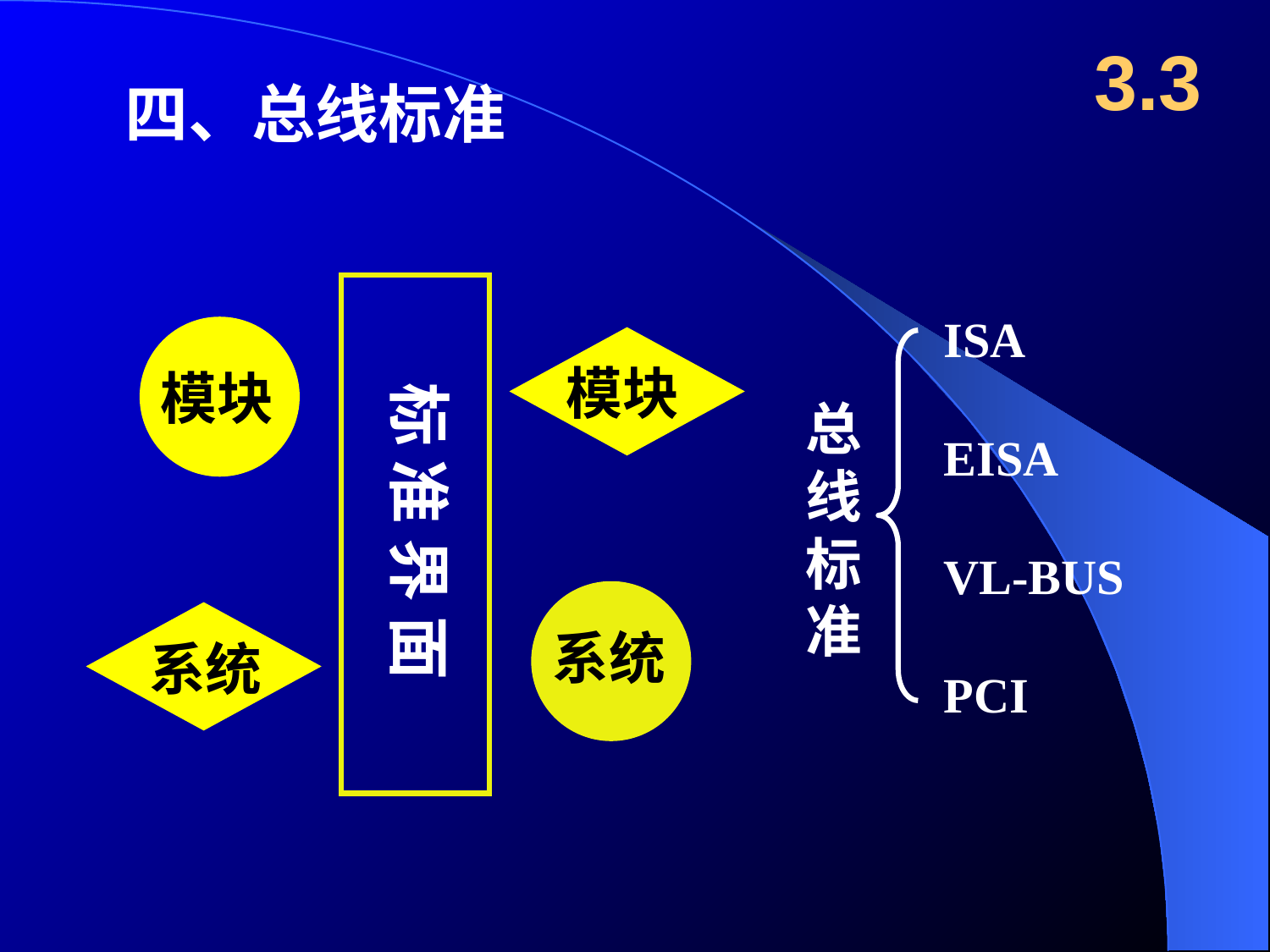

3.3
 四、总线标准

标 准 界 面
ISA

EISA

VL-BUS

PCI

模块

模块

总
线
标
准

系统

系统